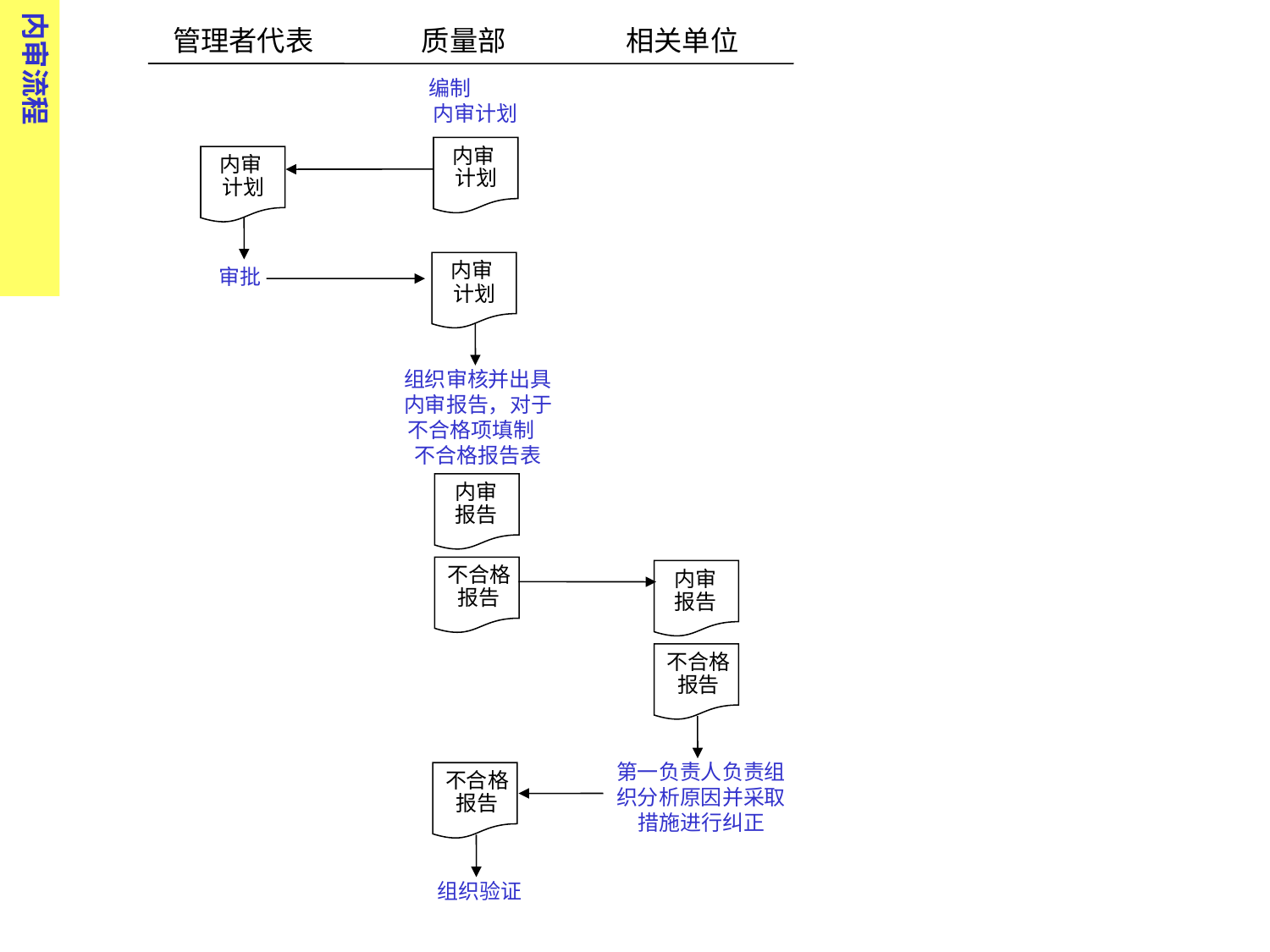

内审流程
管理者代表                 质量部                   相关单位

编制            内审计划

内审  计划

内审  计划

内审  计划
审批

组织审核并出具内审报告，对于不合格项填制    不合格报告表

内审报告

不合格报告

内审报告

不合格报告

第一负责人负责组织分析原因并采取措施进行纠正

不合格报告

53
组织验证